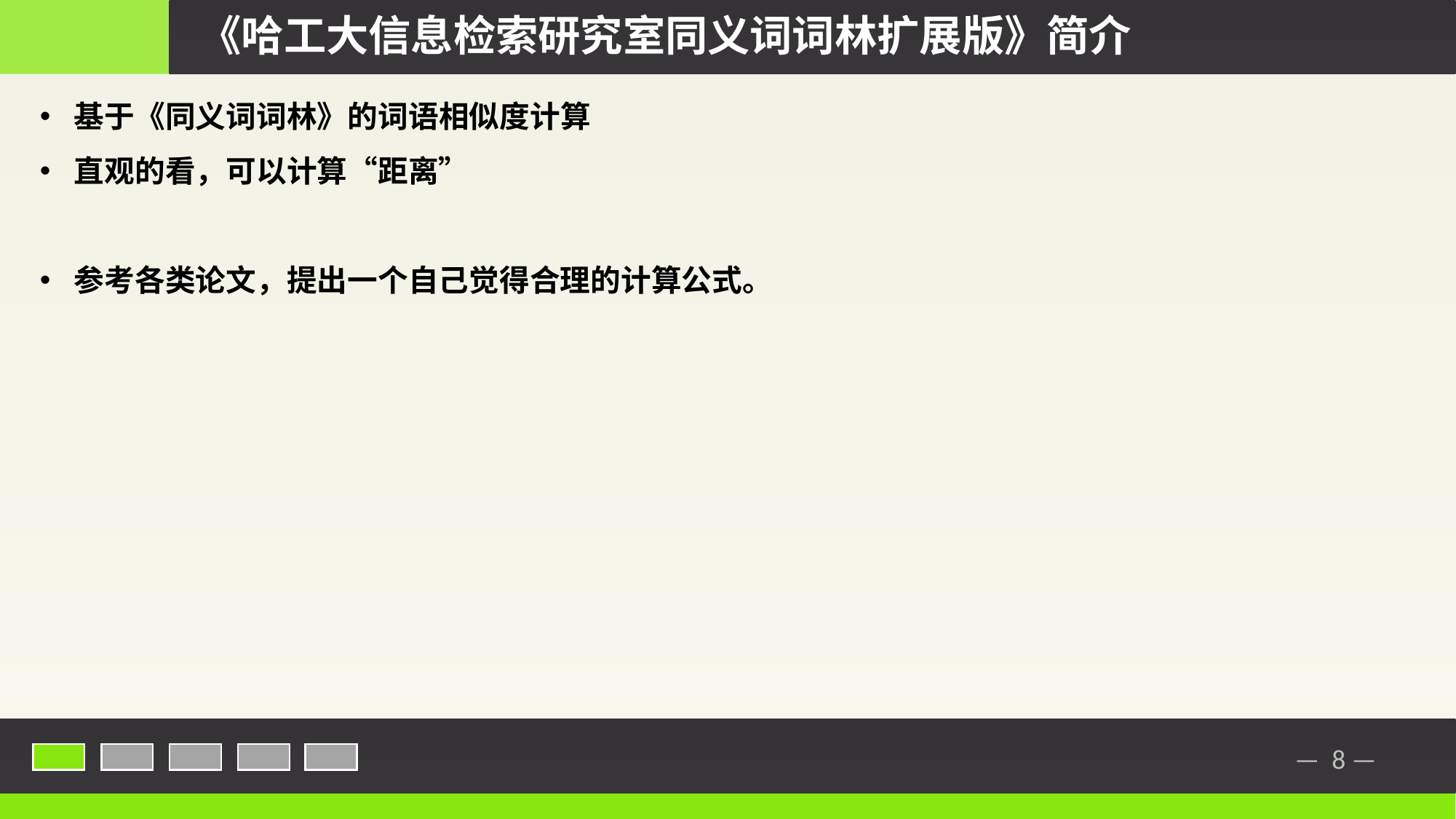

《哈工大信息检索研究室同义词词林扩展版》简介
基于《同义词词林》的词语相似度计算
直观的看，可以计算“距离”

参考各类论文，提出一个自己觉得合理的计算公式。